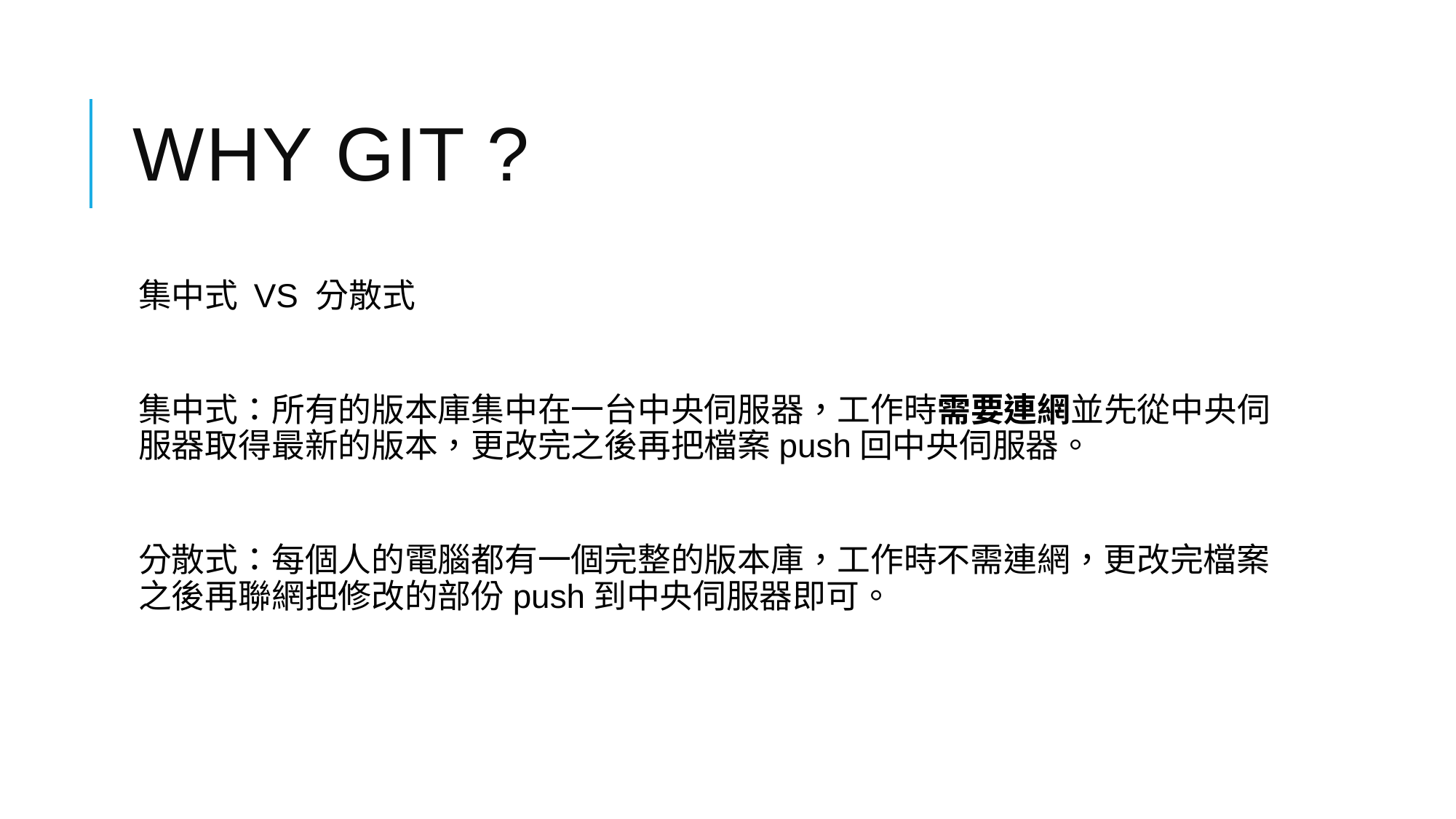

# Why Git ?
集中式 VS 分散式

集中式：所有的版本庫集中在一台中央伺服器，工作時需要連網並先從中央伺服器取得最新的版本，更改完之後再把檔案push回中央伺服器。

分散式：每個人的電腦都有一個完整的版本庫，工作時不需連網，更改完檔案之後再聯網把修改的部份push到中央伺服器即可。